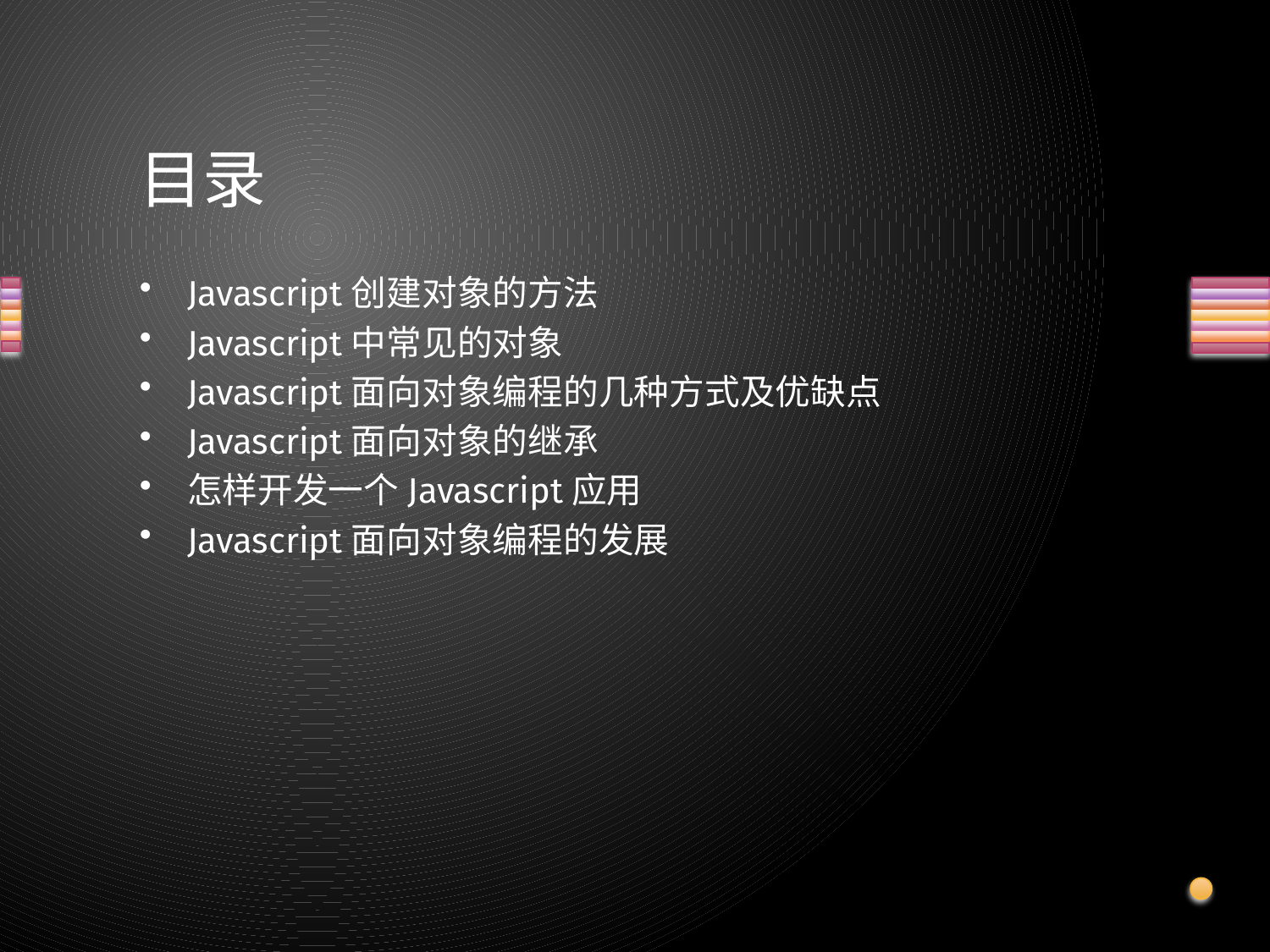

# 目录
Javascript创建对象的方法
Javascript中常见的对象
Javascript面向对象编程的几种方式及优缺点
Javascript面向对象的继承
怎样开发一个Javascript应用
Javascript面向对象编程的发展